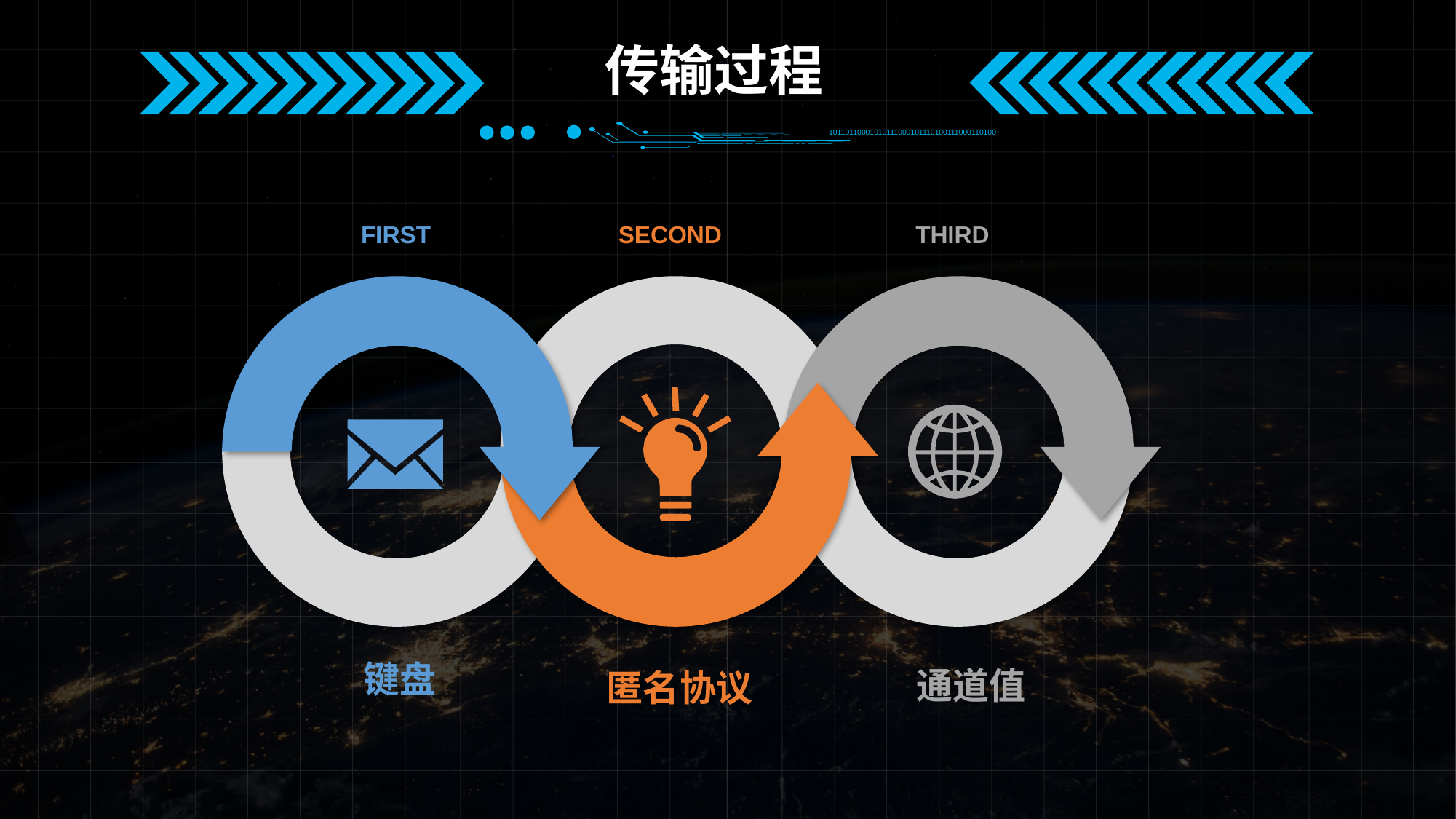

传输过程

10110110001010111000101110100111000110100
FIRST
SECOND
THIRD

键盘
通道值
匿名协议